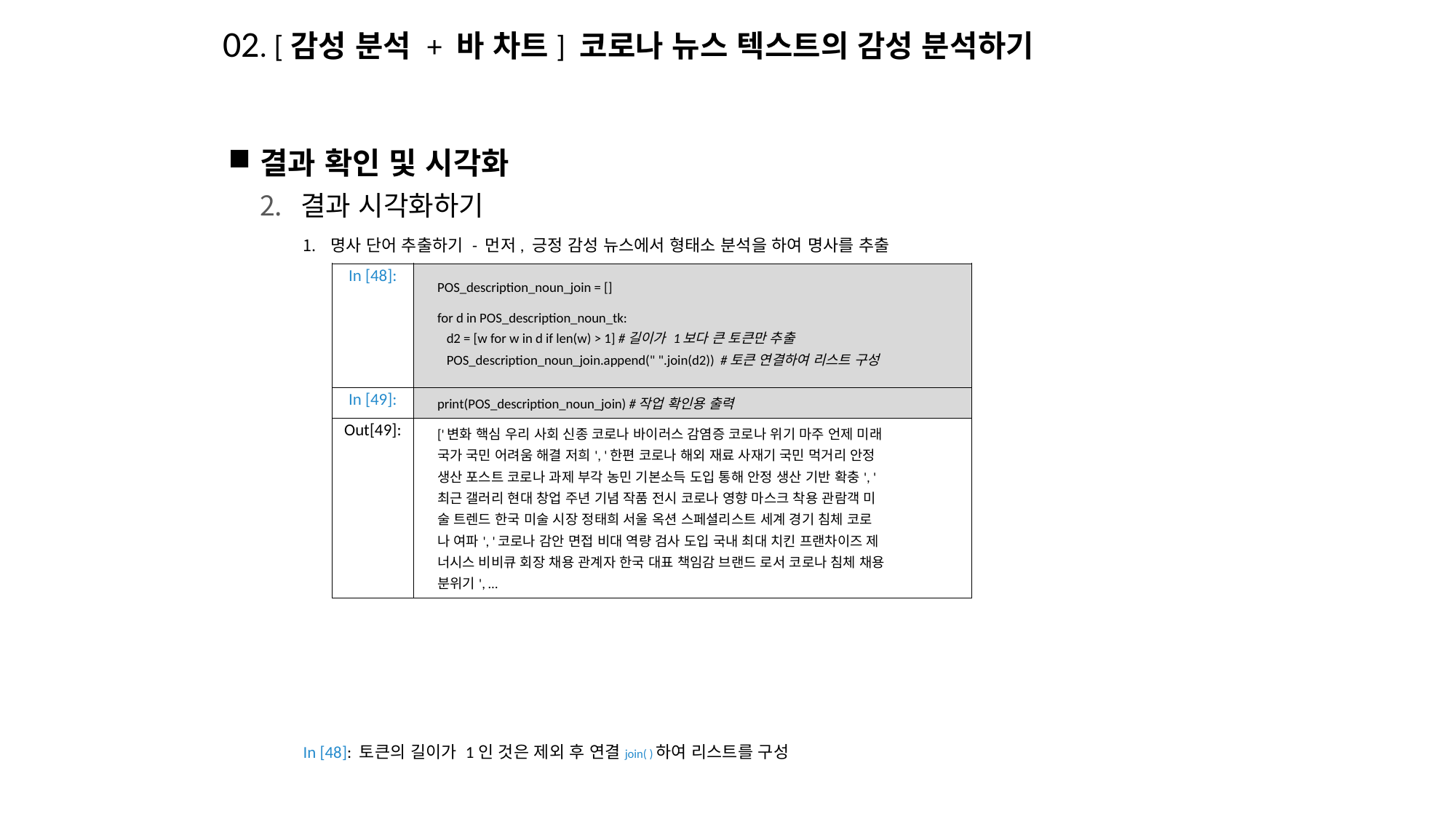

# 02. [감성 분석 + 바 차트] 코로나 뉴스 텍스트의 감성 분석하기
결과 확인 및 시각화
결과 시각화하기
명사 단어 추출하기 - 먼저, 긍정 감성 뉴스에서 형태소 분석을 하여 명사를 추출

In [48]: 토큰의 길이가 1인 것은 제외 후 연결join( )하여 리스트를 구성

| In [48]: | POS\_description\_noun\_join = [] for d in POS\_description\_noun\_tk: d2 = [w for w in d if len(w) > 1] #길이가 1보다 큰 토큰만 추출 POS\_description\_noun\_join.append(" ".join(d2)) #토큰 연결하여 리스트 구성 |
| --- | --- |
| In [49]: | print(POS\_description\_noun\_join) #작업 확인용 출력 |
| Out[49]: | ['변화 핵심 우리 사회 신종 코로나 바이러스 감염증 코로나 위기 마주 언제 미래 국가 국민 어려움 해결 저희', '한편 코로나 해외 재료 사재기 국민 먹거리 안정 생산 포스트 코로나 과제 부각 농민 기본소득 도입 통해 안정 생산 기반 확충', ' 최근 갤러리 현대 창업 주년 기념 작품 전시 코로나 영향 마스크 착용 관람객 미 술 트렌드 한국 미술 시장 정태희 서울 옥션 스페셜리스트 세계 경기 침체 코로 나 여파', '코로나 감안 면접 비대 역량 검사 도입 국내 최대 치킨 프랜차이즈 제 너시스 비비큐 회장 채용 관계자 한국 대표 책임감 브랜드 로서 코로나 침체 채용 분위기', … |